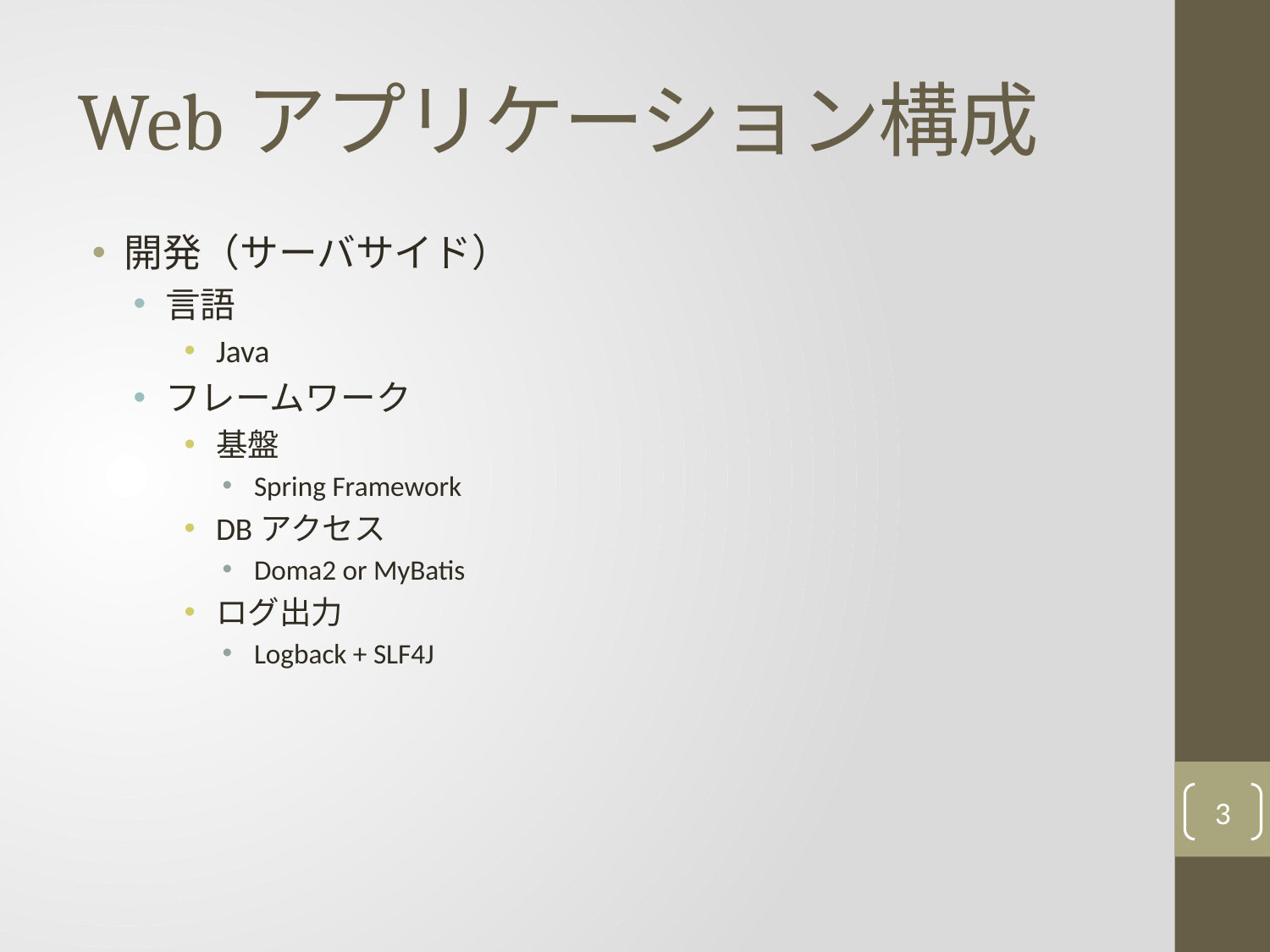

# Webアプリケーション構成
開発（サーバサイド）
言語
Java
フレームワーク
基盤
Spring Framework
DBアクセス
Doma2 or MyBatis
ログ出力
Logback + SLF4J
3